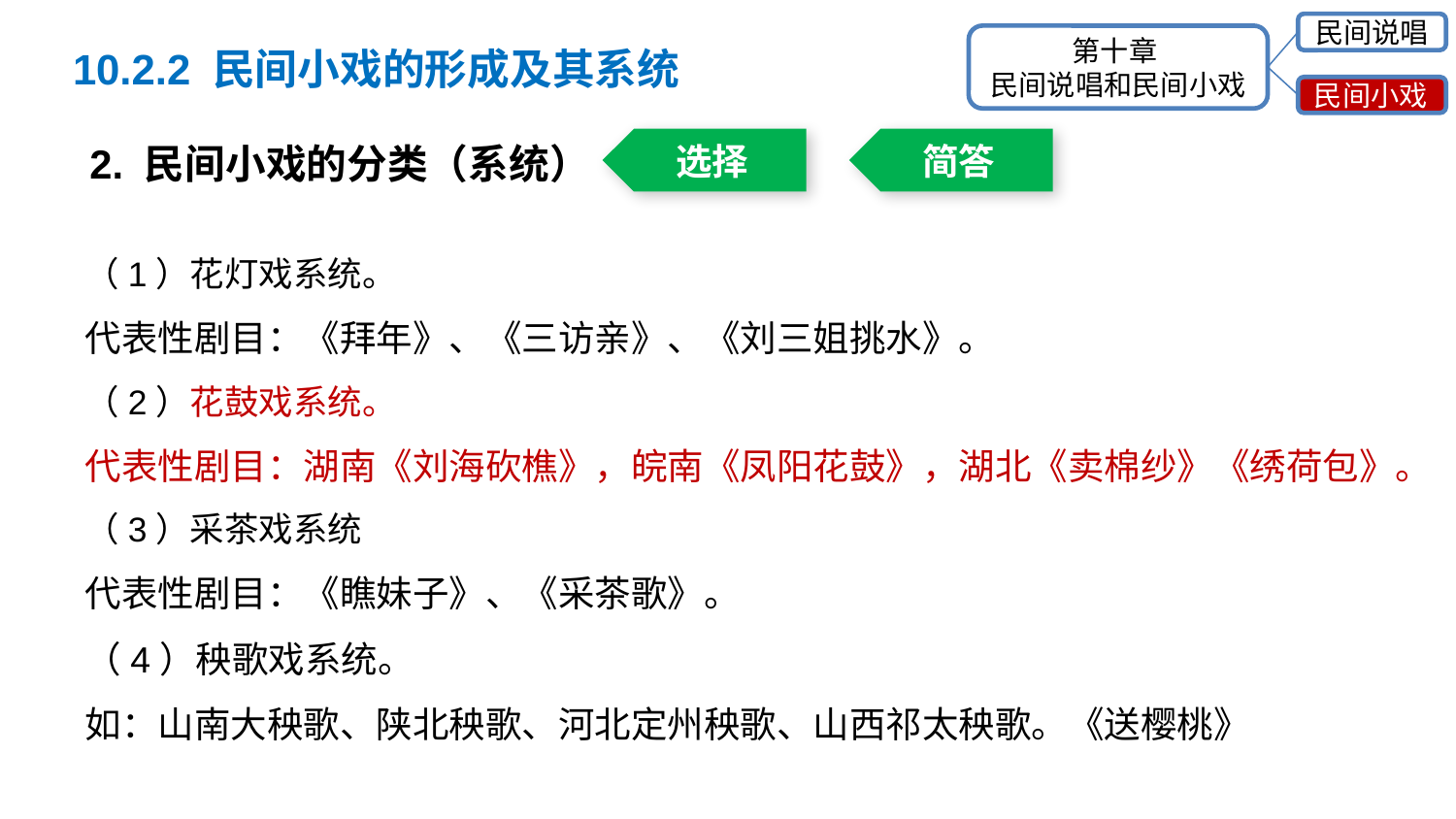

10.2.2 民间小戏的形成及其系统
民间说唱
第十章
民间说唱和民间小戏
民间小戏
2. 民间小戏的分类（系统）
选择
简答
（1）花灯戏系统。
代表性剧目：《拜年》、《三访亲》、《刘三姐挑水》。
（2）花鼓戏系统。
代表性剧目：湖南《刘海砍樵》，皖南《凤阳花鼓》，湖北《卖棉纱》《绣荷包》。
（3）采茶戏系统
代表性剧目：《瞧妹子》、《采茶歌》。
（4）秧歌戏系统。
如：山南大秧歌、陕北秧歌、河北定州秧歌、山西祁太秧歌。《送樱桃》